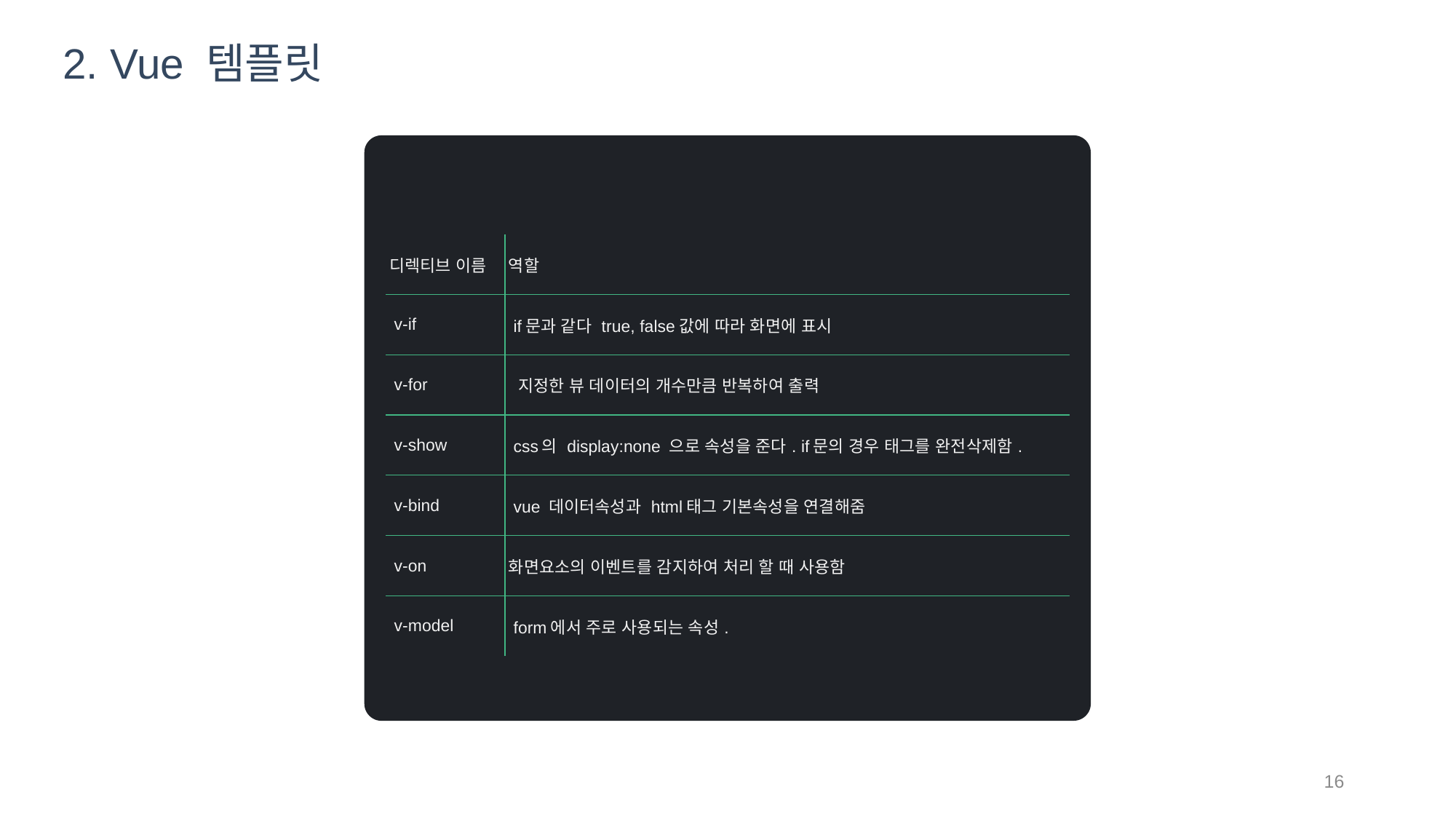

2. Vue 템플릿

| 디렉티브 이름 | 역할 |
| --- | --- |
| v-if | if문과 같다 true, false값에 따라 화면에 표시 |
| v-for | 지정한 뷰 데이터의 개수만큼 반복하여 출력 |
| v-show | css의 display:none 으로 속성을 준다. if문의 경우 태그를 완전삭제함. |
| v-bind | vue 데이터속성과 html태그 기본속성을 연결해줌 |
| v-on | 화면요소의 이벤트를 감지하여 처리 할 때 사용함 |
| v-model | form에서 주로 사용되는 속성. |
16